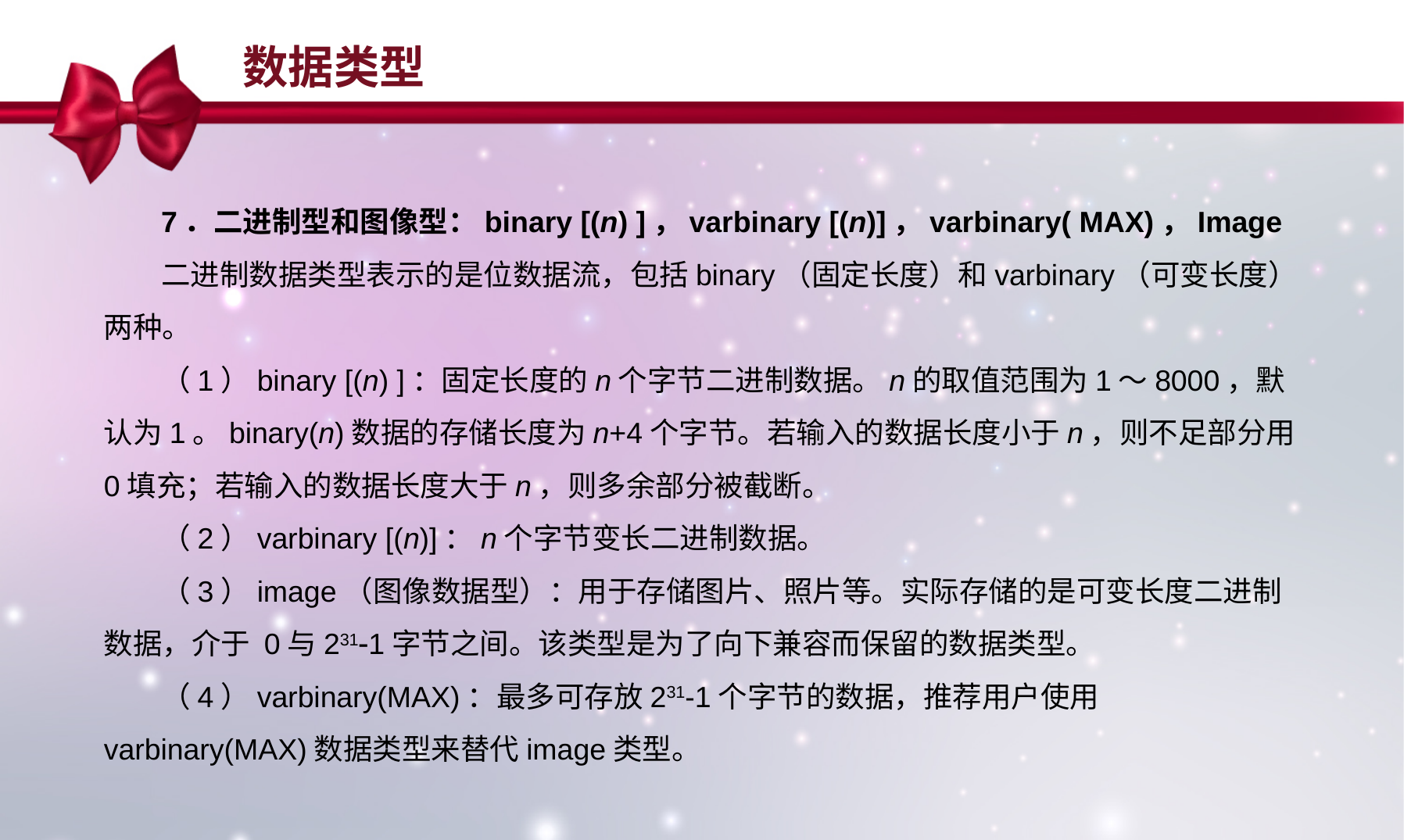

数据类型
7．二进制型和图像型：binary [(n) ]，varbinary [(n)]，varbinary( MAX)，Image
二进制数据类型表示的是位数据流，包括binary（固定长度）和varbinary（可变长度）两种。
（1）binary [(n) ]：固定长度的n个字节二进制数据。n的取值范围为1～8000，默认为1。binary(n)数据的存储长度为n+4个字节。若输入的数据长度小于n，则不足部分用0填充；若输入的数据长度大于n，则多余部分被截断。
（2）varbinary [(n)]：n个字节变长二进制数据。
（3）image（图像数据型）：用于存储图片、照片等。实际存储的是可变长度二进制数据，介于 0与231−1字节之间。该类型是为了向下兼容而保留的数据类型。
（4）varbinary(MAX)：最多可存放231-1个字节的数据，推荐用户使用varbinary(MAX)数据类型来替代image类型。